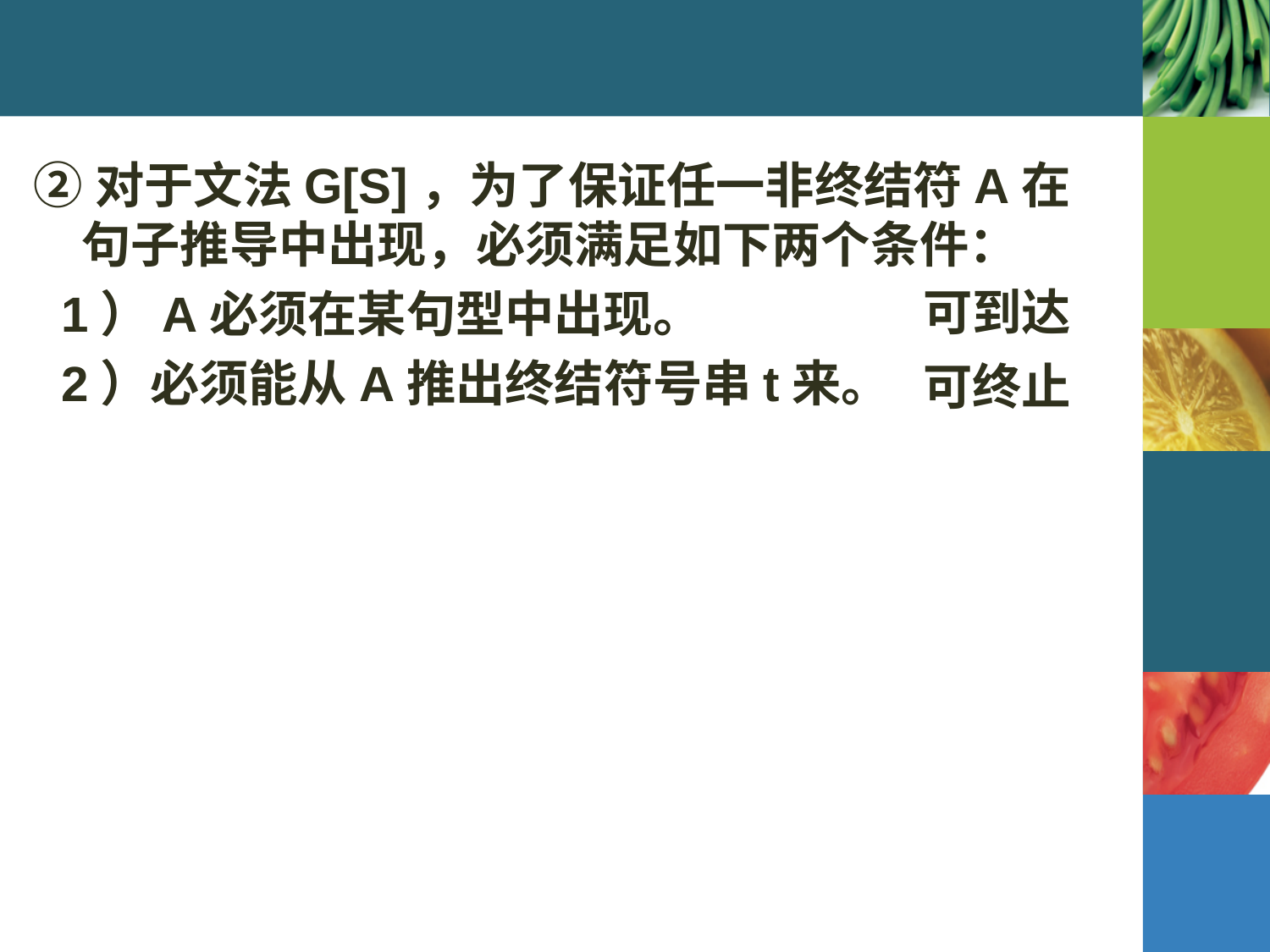

#
②对于文法G[S]，为了保证任一非终结符A在句子推导中出现，必须满足如下两个条件：
  1）A必须在某句型中出现。
  2）必须能从A推出终结符号串t来。
可到达
可终止